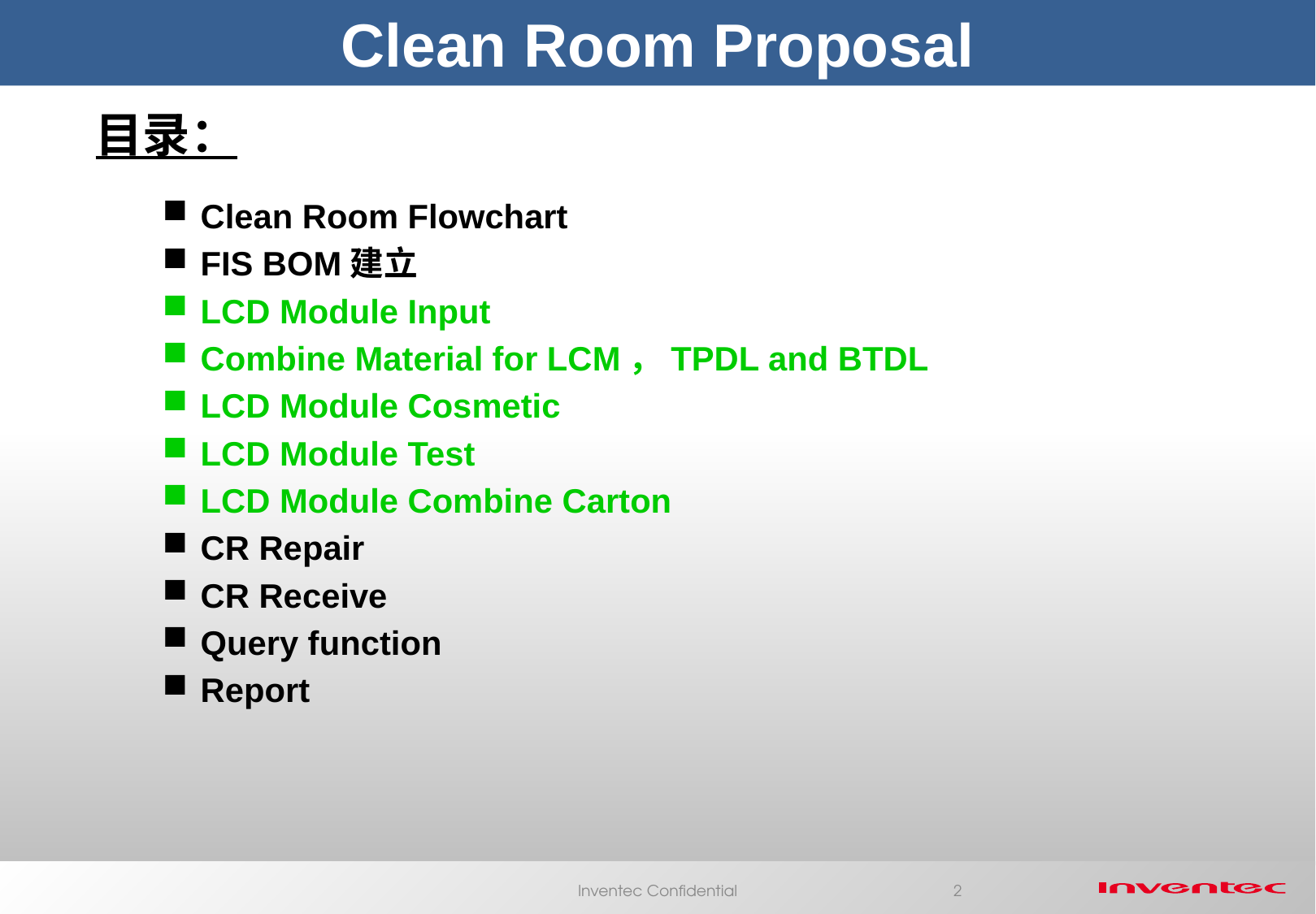

# Clean Room Proposal
目录：
 Clean Room Flowchart
 FIS BOM建立
 LCD Module Input
 Combine Material for LCM，TPDL and BTDL
 LCD Module Cosmetic
 LCD Module Test
 LCD Module Combine Carton
 CR Repair
 CR Receive
 Query function
 Report
Inventec Confidential
2